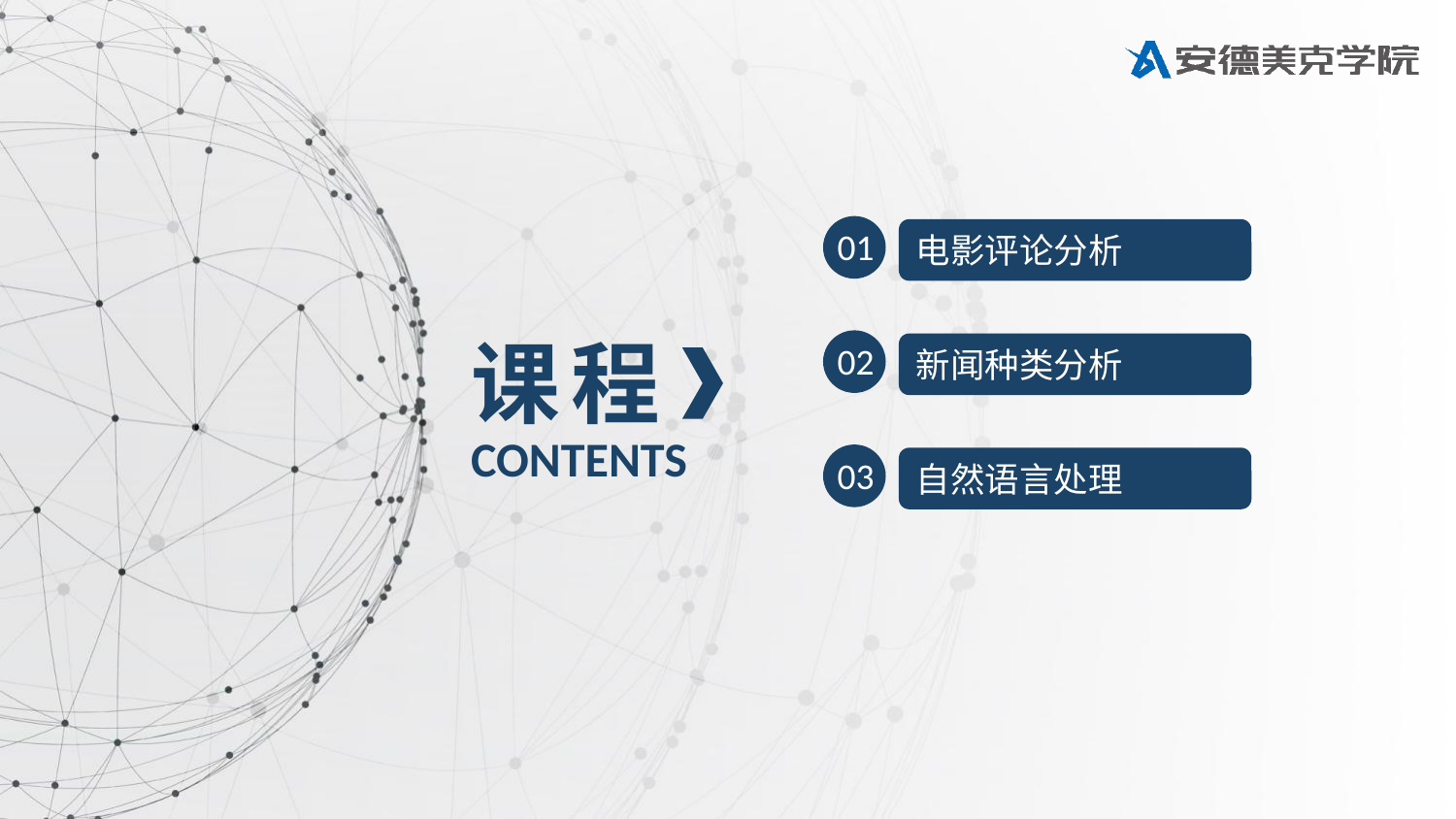

01
电影评论分析
课 程

02
新闻种类分析

CONTENTS

03
自然语言处理